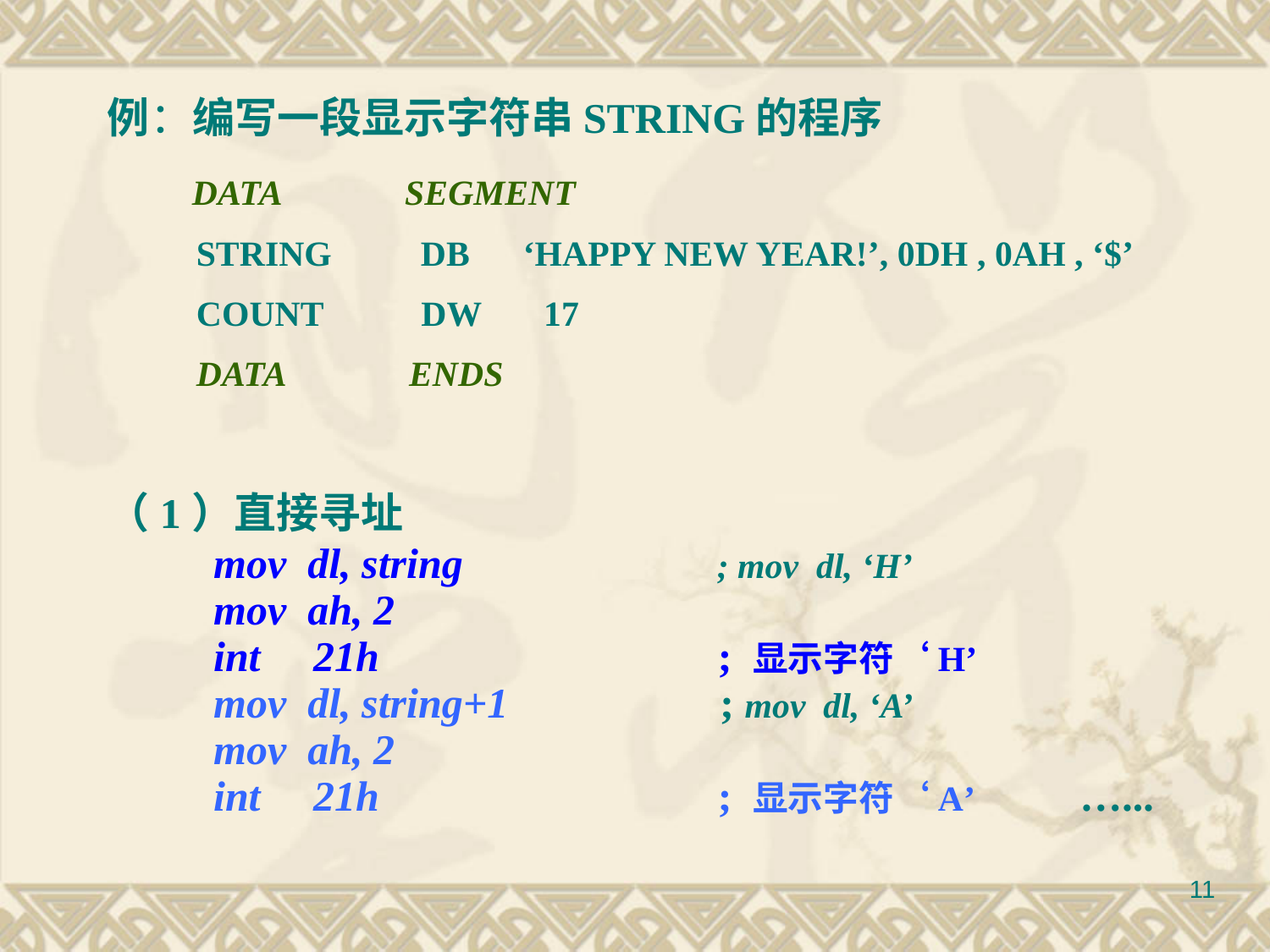

例：编写一段显示字符串STRING的程序
        DATA              SEGMENT
          STRING          DB      ‘HAPPY NEW YEAR!’, 0DH , 0AH , ‘$’
          COUNT           DW       17
          DATA              ENDS

（1）直接寻址
          mov  dl, string                        ; mov  dl, ‘H’
          mov  ah, 2
          int     21h                                ; 显示字符‘H’
          mov  dl, string+1                    ; mov  dl, ‘A’
          mov  ah, 2
          int     21h                                ; 显示字符‘A’          …...
11